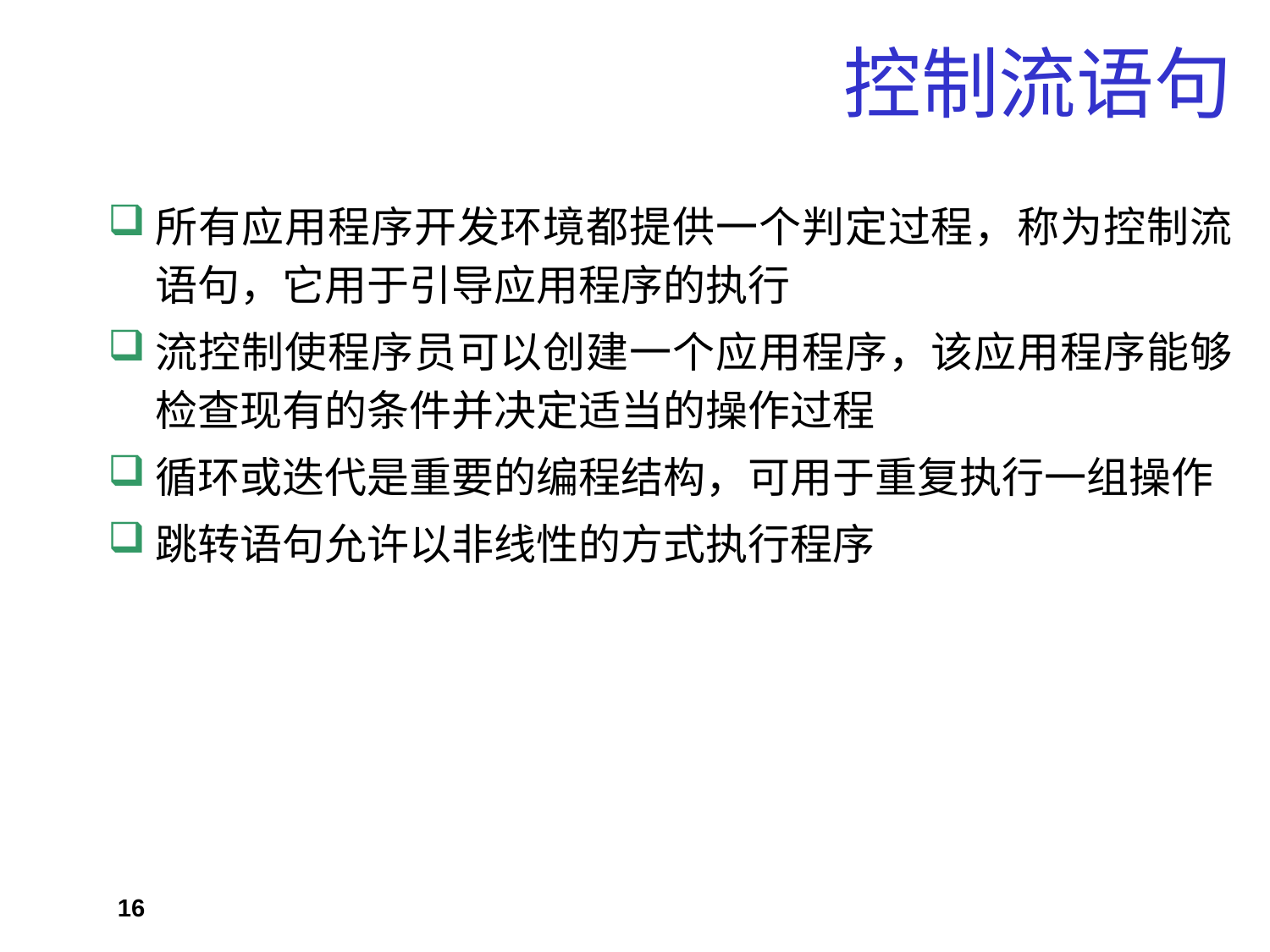

# 控制流语句
所有应用程序开发环境都提供一个判定过程，称为控制流语句，它用于引导应用程序的执行
流控制使程序员可以创建一个应用程序，该应用程序能够检查现有的条件并决定适当的操作过程
循环或迭代是重要的编程结构，可用于重复执行一组操作
跳转语句允许以非线性的方式执行程序
16